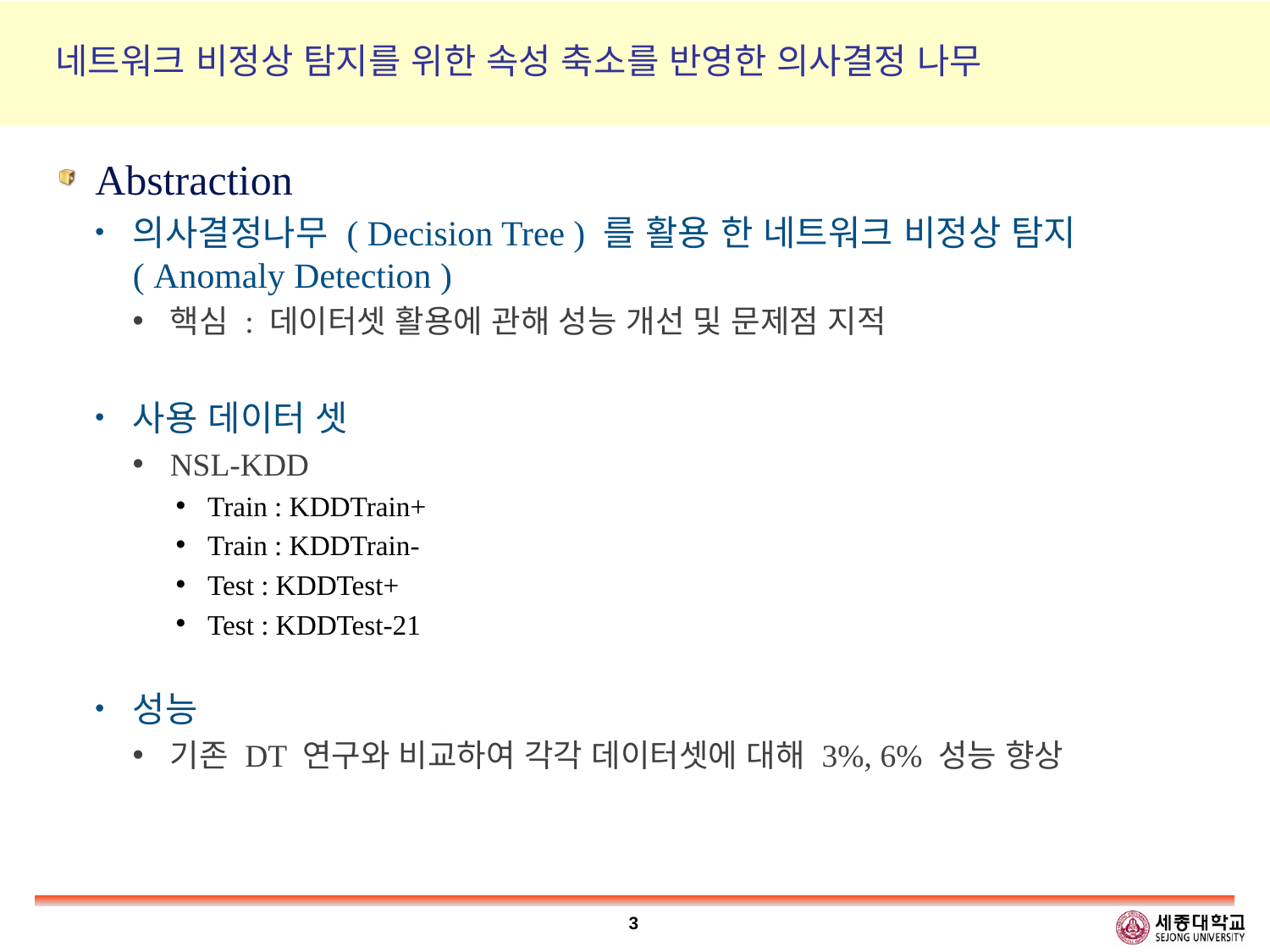

# 네트워크 비정상 탐지를 위한 속성 축소를 반영한 의사결정 나무
Abstraction
의사결정나무 ( Decision Tree ) 를 활용 한 네트워크 비정상 탐지 ( Anomaly Detection )
핵심 : 데이터셋 활용에 관해 성능 개선 및 문제점 지적

사용 데이터 셋
NSL-KDD
Train : KDDTrain+
Train : KDDTrain-
Test : KDDTest+
Test : KDDTest-21

성능
기존 DT 연구와 비교하여 각각 데이터셋에 대해 3%, 6% 성능 향상

3